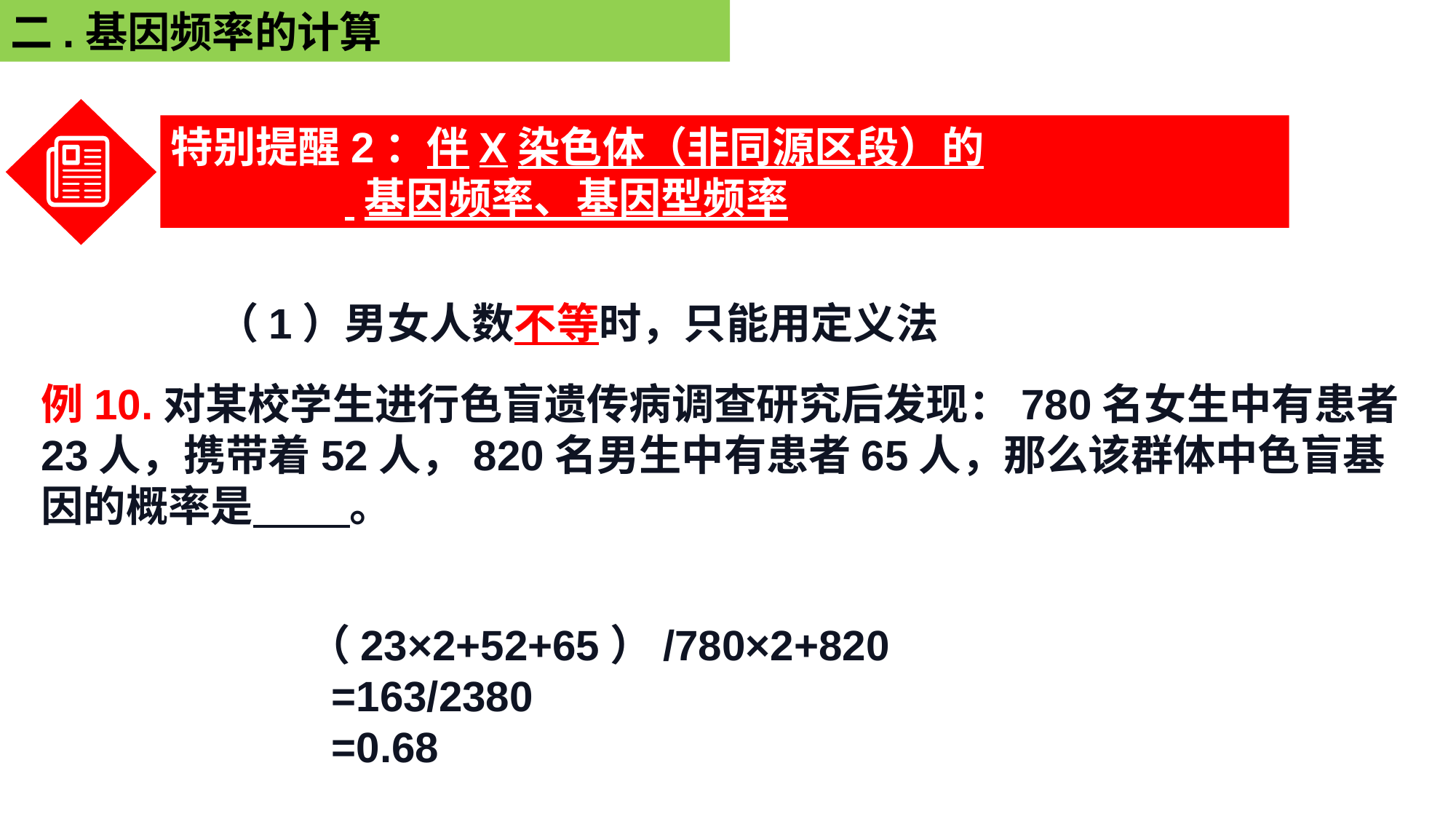

二.基因频率的计算

特别提醒2：伴X染色体（非同源区段）的
                   基因频率、基因型频率

（1）男女人数不等时，只能用定义法
例10.对某校学生进行色盲遗传病调查研究后发现：780名女生中有患者23人，携带着52人，820名男生中有患者65人，那么该群体中色盲基因的概率是          。
（23×2+52+65）/780×2+820
  =163/2380
  =0.68